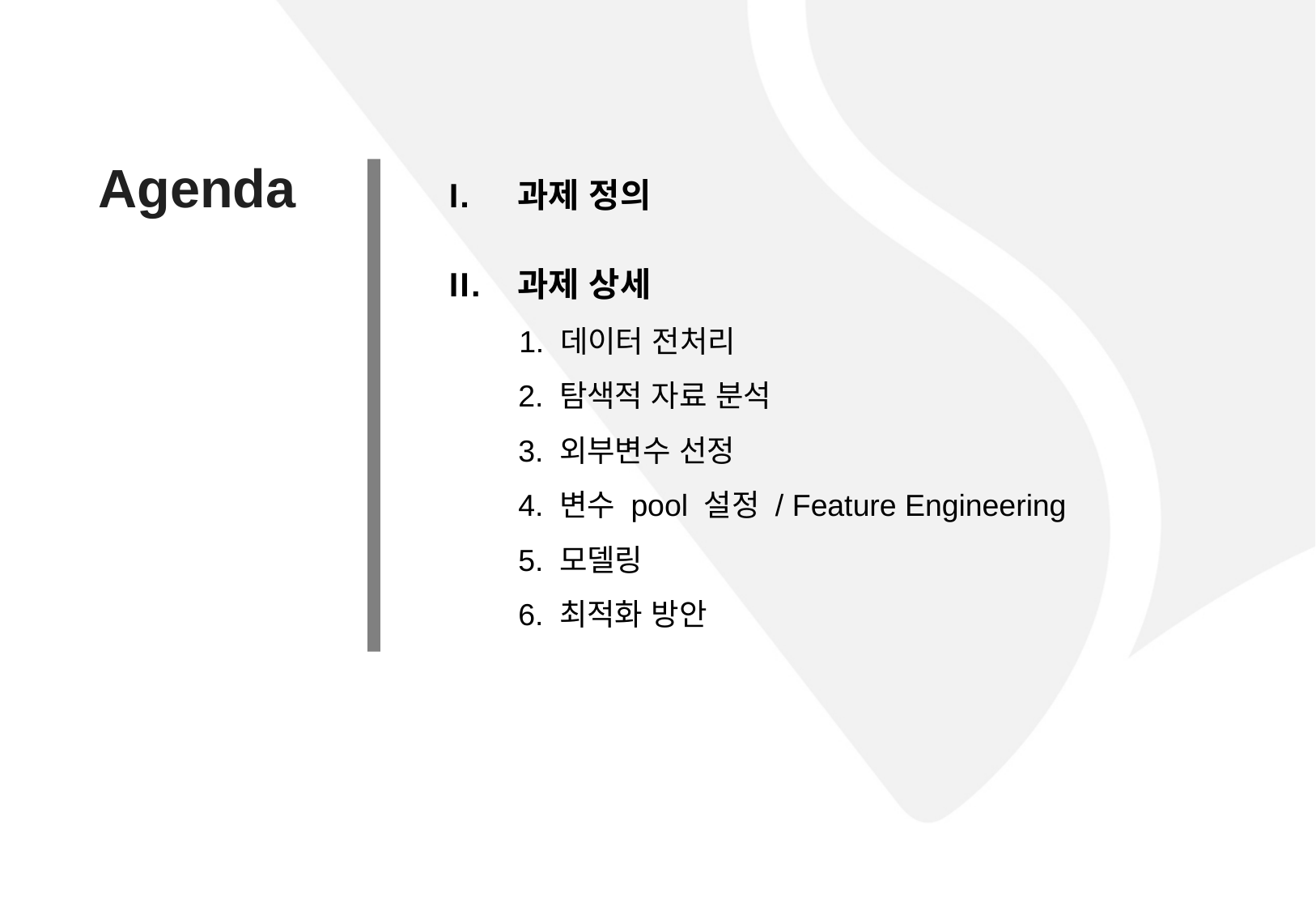

Agenda

과제 정의

과제 상세
  1. 데이터 전처리
 2. 탐색적 자료 분석
 3. 외부변수 선정
 4. 변수 pool 설정 / Feature Engineering
 5. 모델링
 6. 최적화 방안